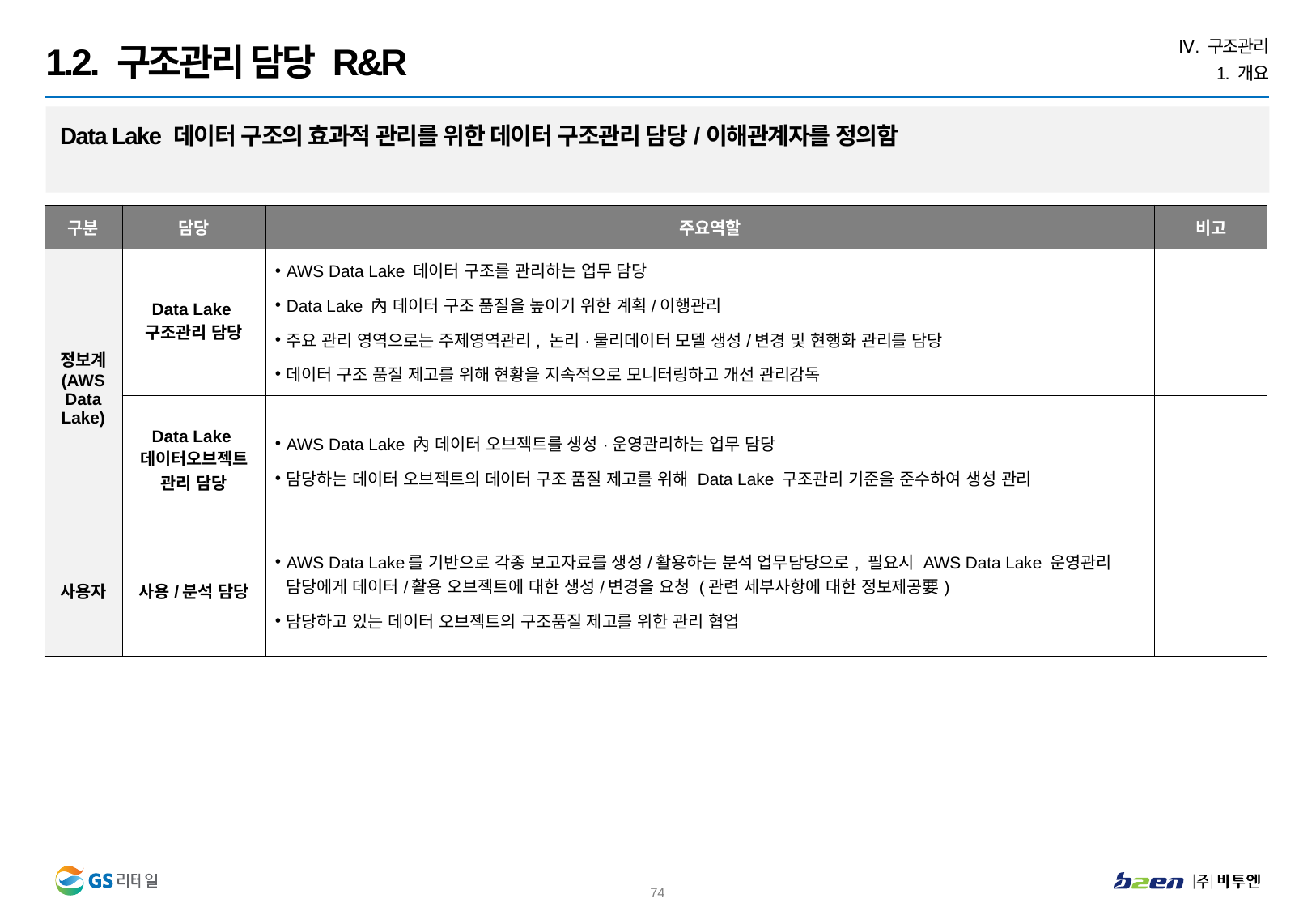

Ⅳ. 구조관리
1. 개요
1.2. 구조관리 담당 R&R
Data Lake 데이터 구조의 효과적 관리를 위한 데이터 구조관리 담당/이해관계자를 정의함
| 구분 | 담당 | 주요역할 | 비고 |
| --- | --- | --- | --- |
| 정보계 (AWS Data Lake) | Data Lake 구조관리 담당 | AWS Data Lake 데이터 구조를 관리하는 업무 담당 Data Lake 內 데이터 구조 품질을 높이기 위한 계획/이행관리 주요 관리 영역으로는 주제영역관리, 논리·물리데이터 모델 생성/변경 및 현행화 관리를 담당 데이터 구조 품질 제고를 위해 현황을 지속적으로 모니터링하고 개선 관리감독 |  |
|  | Data Lake 데이터오브젝트 관리 담당 | AWS Data Lake 內 데이터 오브젝트를 생성·운영관리하는 업무 담당 담당하는 데이터 오브젝트의 데이터 구조 품질 제고를 위해 Data Lake 구조관리 기준을 준수하여 생성 관리 |  |
| 사용자 | 사용/분석 담당 | AWS Data Lake를 기반으로 각종 보고자료를 생성/활용하는 분석 업무담당으로, 필요시 AWS Data Lake 운영관리 담당에게 데이터/활용 오브젝트에 대한 생성/변경을 요청 (관련 세부사항에 대한 정보제공要) 담당하고 있는 데이터 오브젝트의 구조품질 제고를 위한 관리 협업 |  |
74